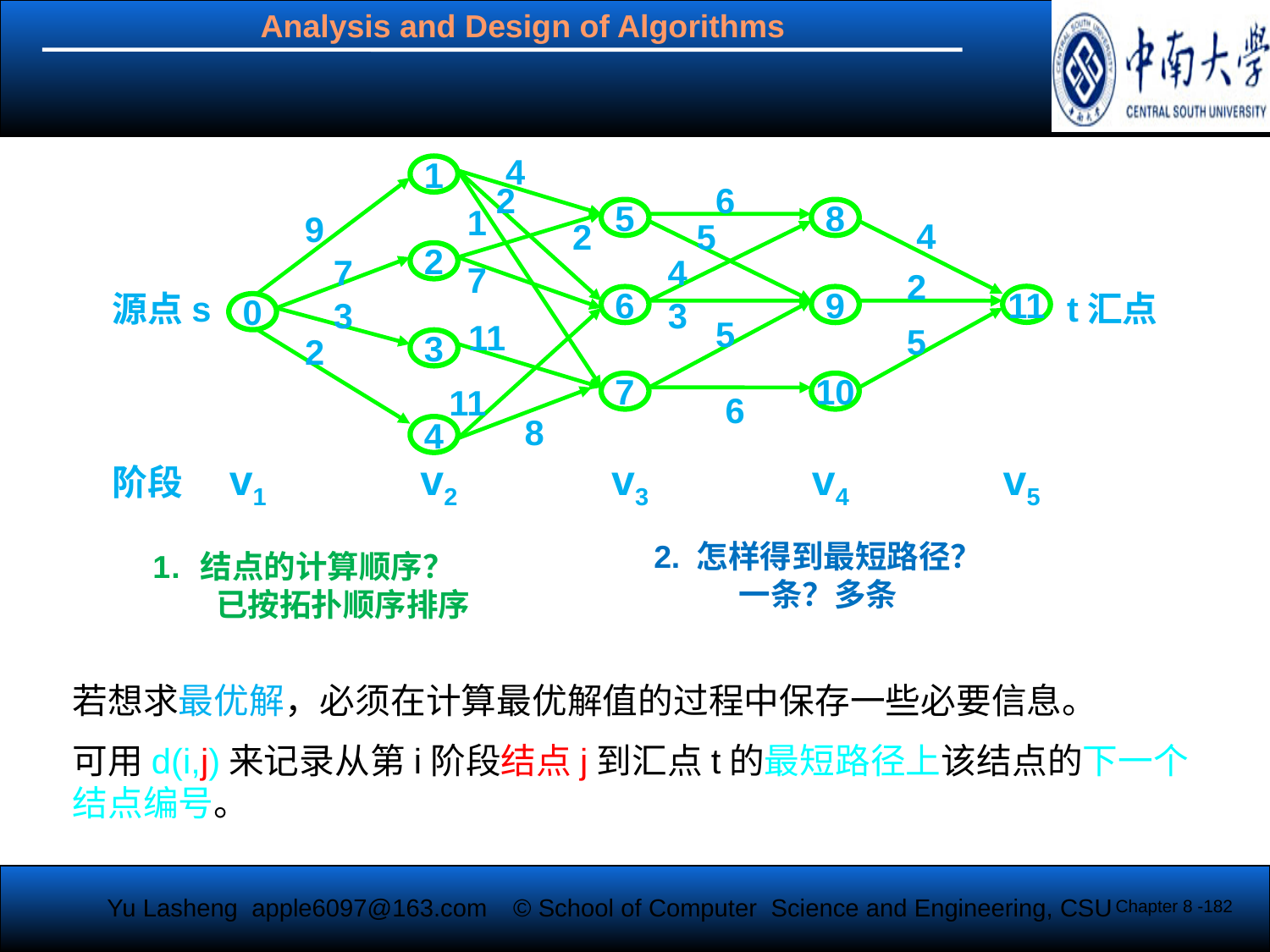

1
4

2
6
5
8
1
9

4
2
5
2

4
7
7
2
源点s
11
6
9
t汇点
0
3

3

5
11

5
3
2

7
10

11

6
4
8
阶段
v1
v2
v3
v4
v5
2. 怎样得到最短路径？
一条？多条
结点的计算顺序？
已按拓扑顺序排序
若想求最优解，必须在计算最优解值的过程中保存一些必要信息。
可用d(i,j)来记录从第i阶段结点j到汇点t的最短路径上该结点的下一个结点编号。
Chapter 8 -182